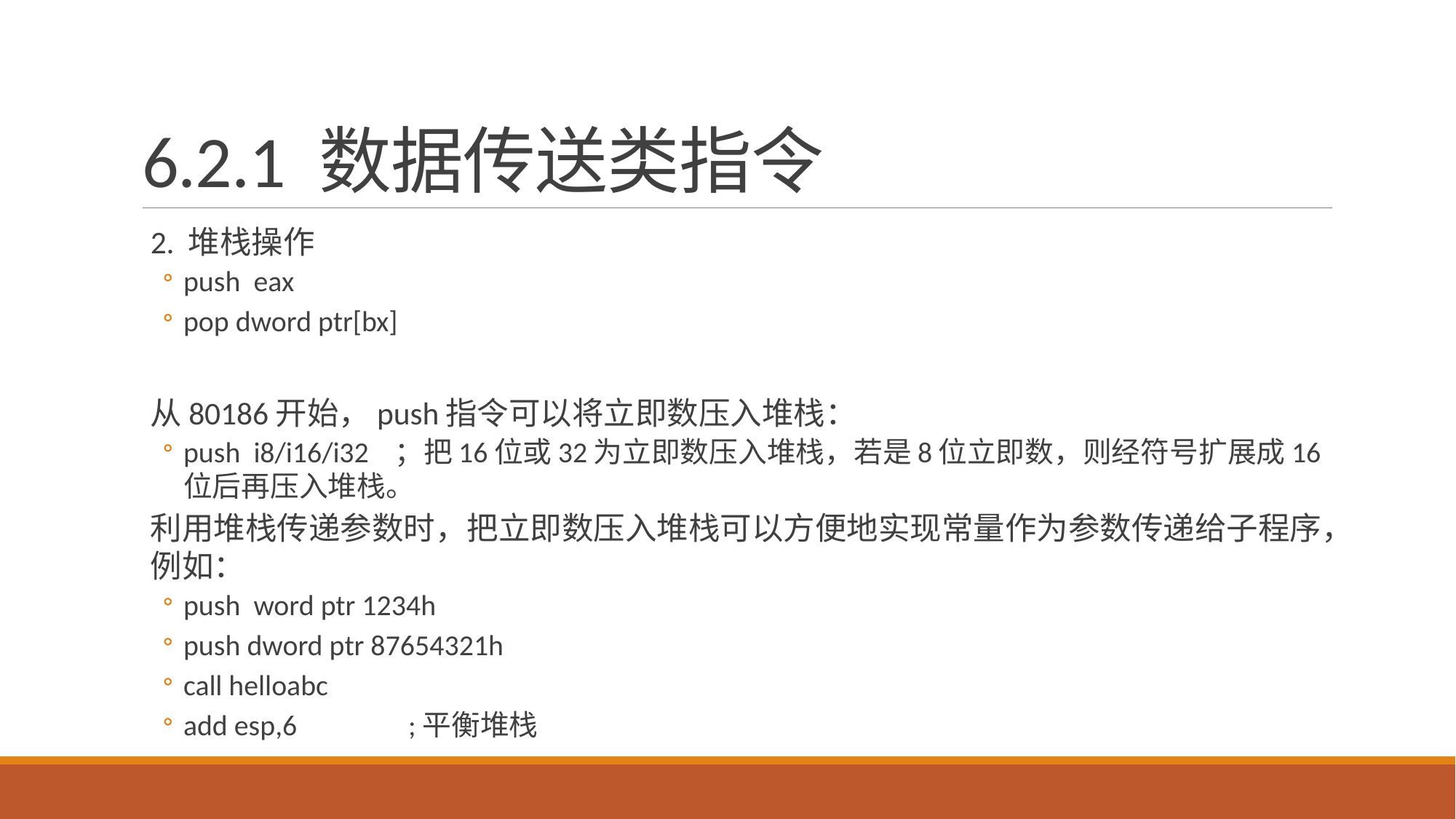

# 6.2.1 数据传送类指令
2. 堆栈操作
push  eax
pop dword ptr[bx]

从80186开始，push指令可以将立即数压入堆栈：
push  i8/i16/i32   ；把16位或32为立即数压入堆栈，若是8位立即数，则经符号扩展成16位后再压入堆栈。
利用堆栈传递参数时，把立即数压入堆栈可以方便地实现常量作为参数传递给子程序，例如：
push  word ptr 1234h
push dword ptr 87654321h
call helloabc
add esp,6                 ;平衡堆栈